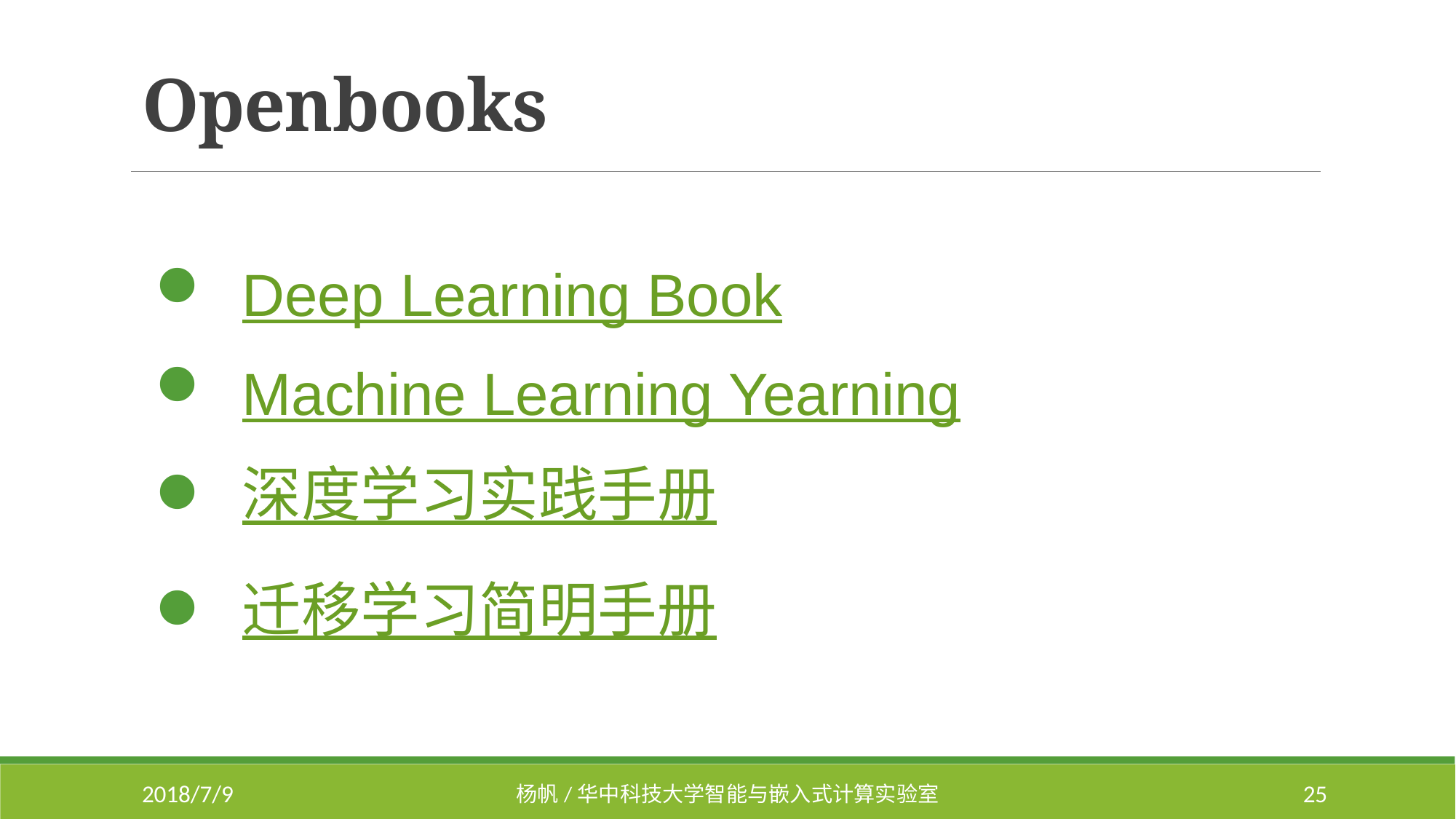

# Openbooks
Deep Learning Book
Machine Learning Yearning
深度学习实践手册
迁移学习简明手册
2018/7/9
杨帆/华中科技大学智能与嵌入式计算实验室
25